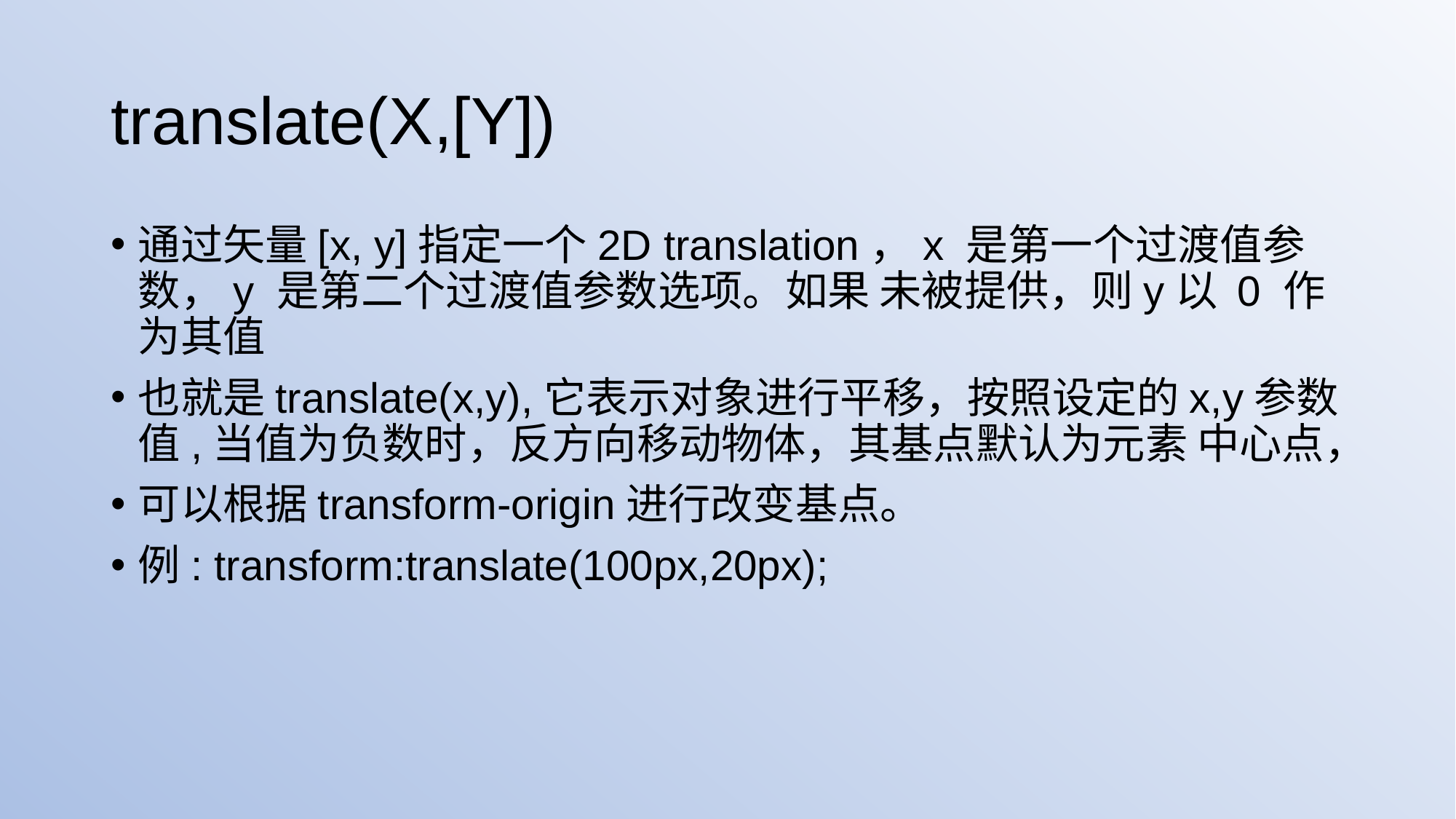

# translate(X,[Y])
通过矢量[x, y]指定一个2D translation，x 是第一个过渡值参数，y 是第二个过渡值参数选项。如果 未被提供，则y以 0 作为其值
也就是translate(x,y),它表示对象进行平移，按照设定的x,y参数值,当值为负数时，反方向移动物体，其基点默认为元素 中心点，
可以根据transform-origin进行改变基点。
例: transform:translate(100px,20px);